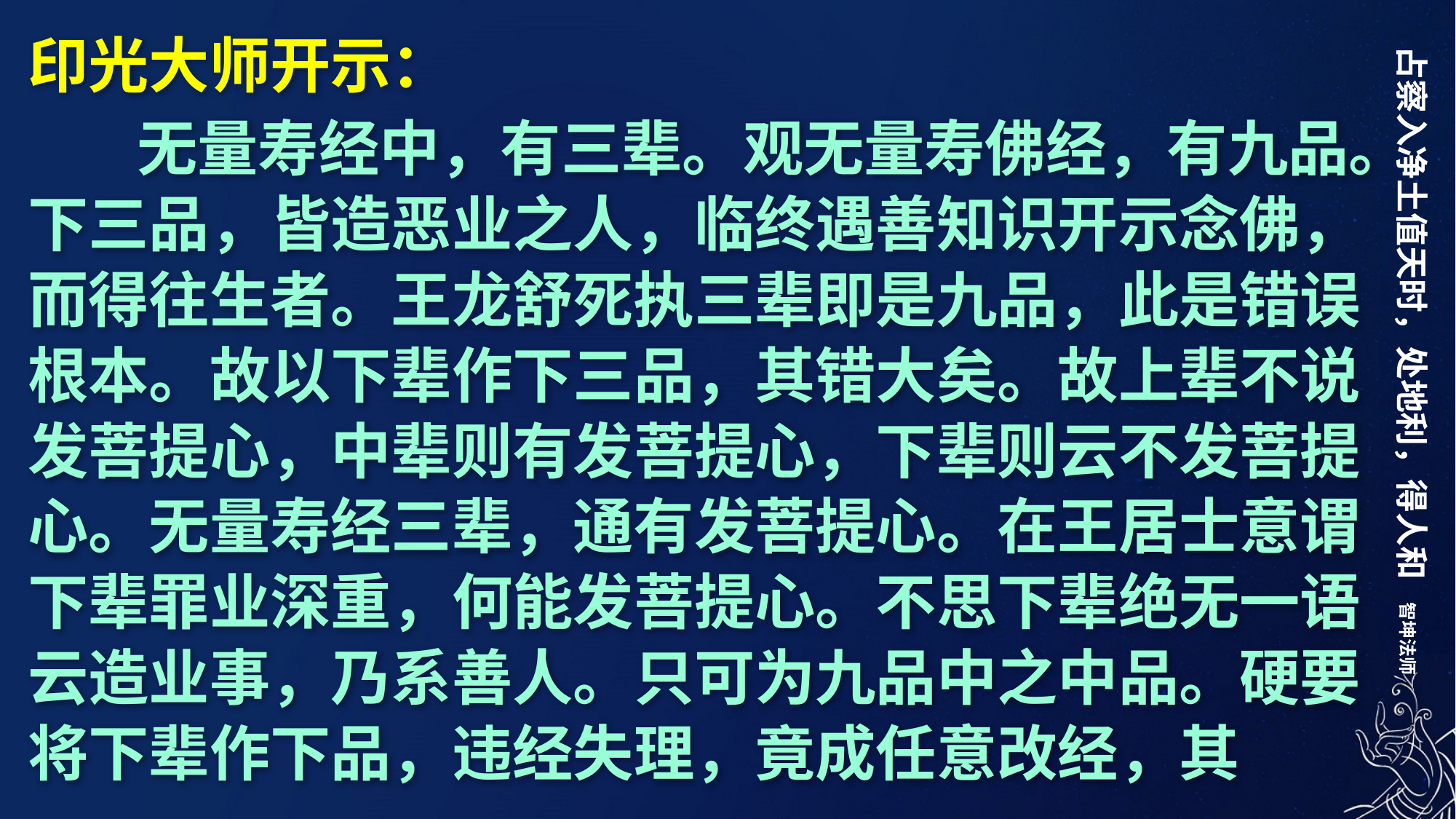

印光大师开示：
	无量寿经中，有三辈。观无量寿佛经，有九品。下三品，皆造恶业之人，临终遇善知识开示念佛，而得往生者。王龙舒死执三辈即是九品，此是错误根本。故以下辈作下三品，其错大矣。故上辈不说发菩提心，中辈则有发菩提心，下辈则云不发菩提心。无量寿经三辈，通有发菩提心。在王居士意谓下辈罪业深重，何能发菩提心。不思下辈绝无一语云造业事，乃系善人。只可为九品中之中品。硬要将下辈作下品，违经失理，竟成任意改经，其